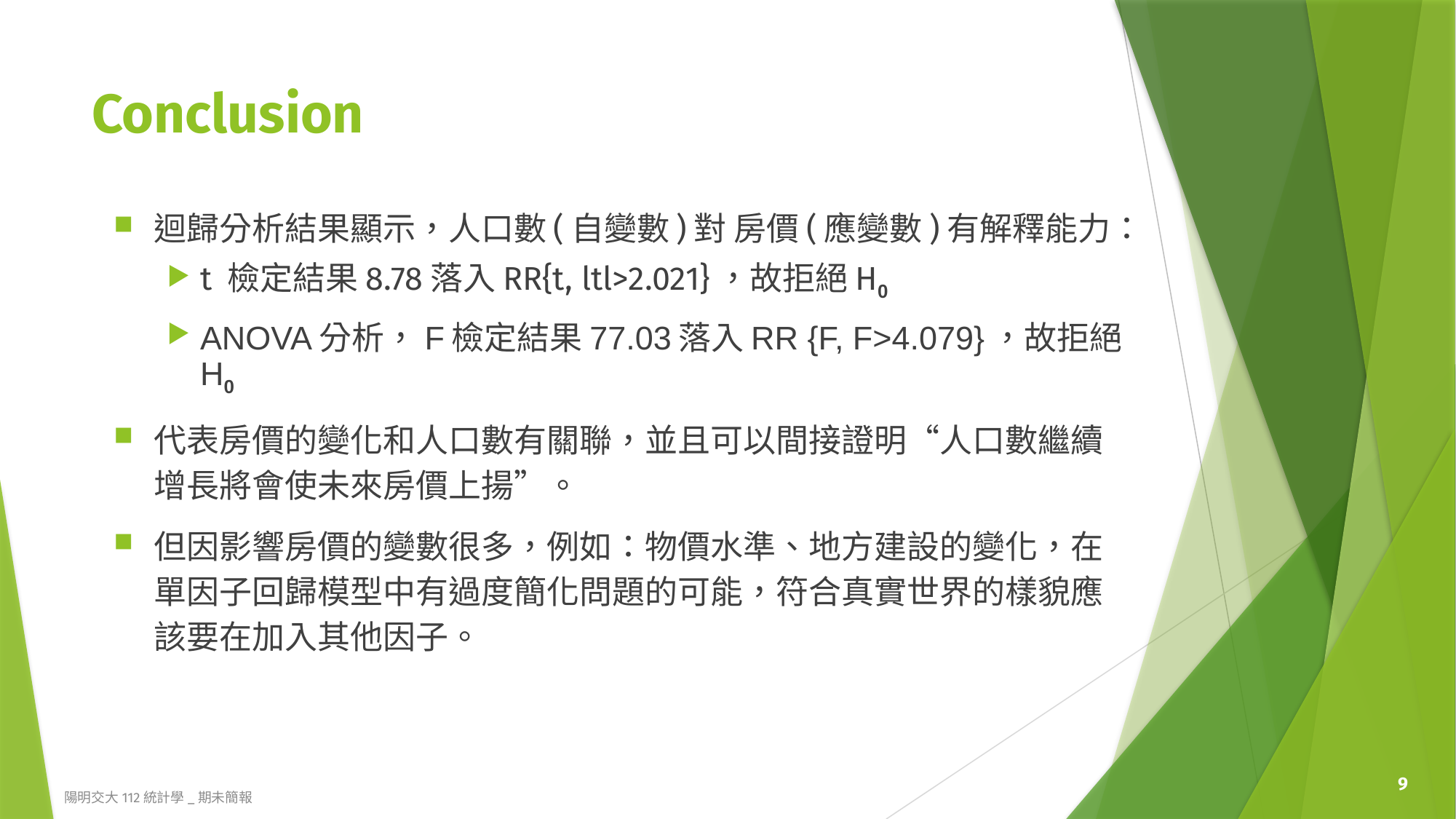

# Conclusion
迴歸分析結果顯示，人口數(自變數)對 房價(應變數)有解釋能力：
t 檢定結果8.78落入RR{t, ltl>2.021}，故拒絕H0
ANOVA分析，F檢定結果77.03落入RR {F, F>4.079}，故拒絕H0
代表房價的變化和人口數有關聯，並且可以間接證明“人口數繼續增長將會使未來房價上揚”。
但因影響房價的變數很多，例如：物價水準、地方建設的變化，在單因子回歸模型中有過度簡化問題的可能，符合真實世界的樣貌應該要在加入其他因子。
9
陽明交大112統計學_期未簡報